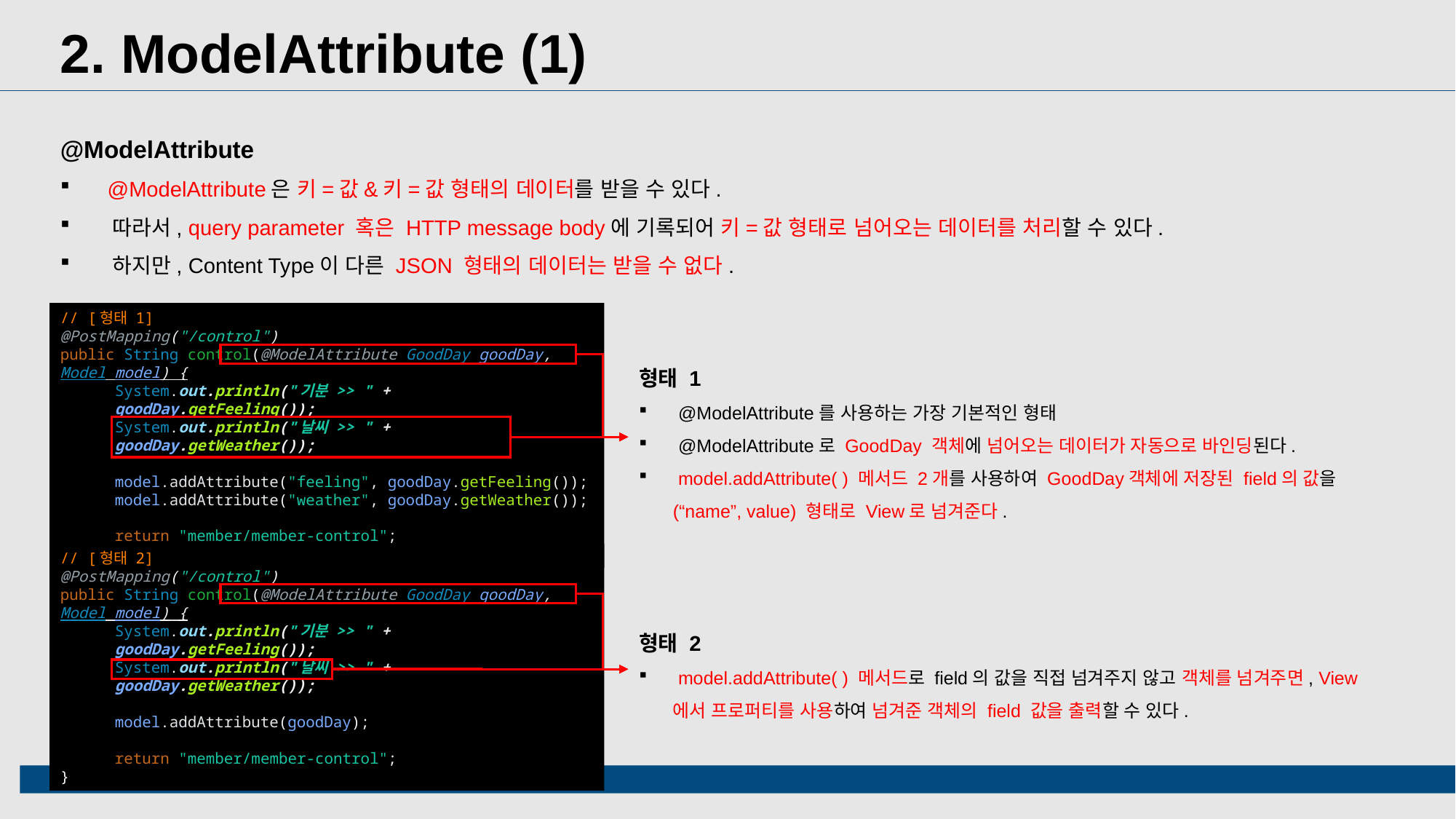

2. ModelAttribute (1)
@ModelAttribute
 @ModelAttribute은 키=값&키=값 형태의 데이터를 받을 수 있다.
 따라서, query parameter 혹은 HTTP message body에 기록되어 키=값 형태로 넘어오는 데이터를 처리할 수 있다.
 하지만, Content Type이 다른 JSON 형태의 데이터는 받을 수 없다.
// [형태 1]
@PostMapping("/control")
public String control(@ModelAttribute GoodDay goodDay, Model model) {
System.out.println("기분 >> " + goodDay.getFeeling());
System.out.println("날씨 >> " + goodDay.getWeather());

model.addAttribute("feeling", goodDay.getFeeling());
model.addAttribute("weather", goodDay.getWeather());

return "member/member-control";
}

형태 1
 @ModelAttribute를 사용하는 가장 기본적인 형태
 @ModelAttribute로 GoodDay 객체에 넘어오는 데이터가 자동으로 바인딩된다.
 model.addAttribute( ) 메서드 2개를 사용하여 GoodDay객체에 저장된 field의 값을 (“name”, value) 형태로 View로 넘겨준다.

// [형태 2]
@PostMapping("/control")
public String control(@ModelAttribute GoodDay goodDay, Model model) {
System.out.println("기분 >> " + goodDay.getFeeling());
System.out.println("날씨 >> " + goodDay.getWeather());

model.addAttribute(goodDay);

return "member/member-control";
}

형태 2
 model.addAttribute( ) 메서드로 field의 값을 직접 넘겨주지 않고 객체를 넘겨주면, View에서 프로퍼티를 사용하여 넘겨준 객체의 field 값을 출력할 수 있다.